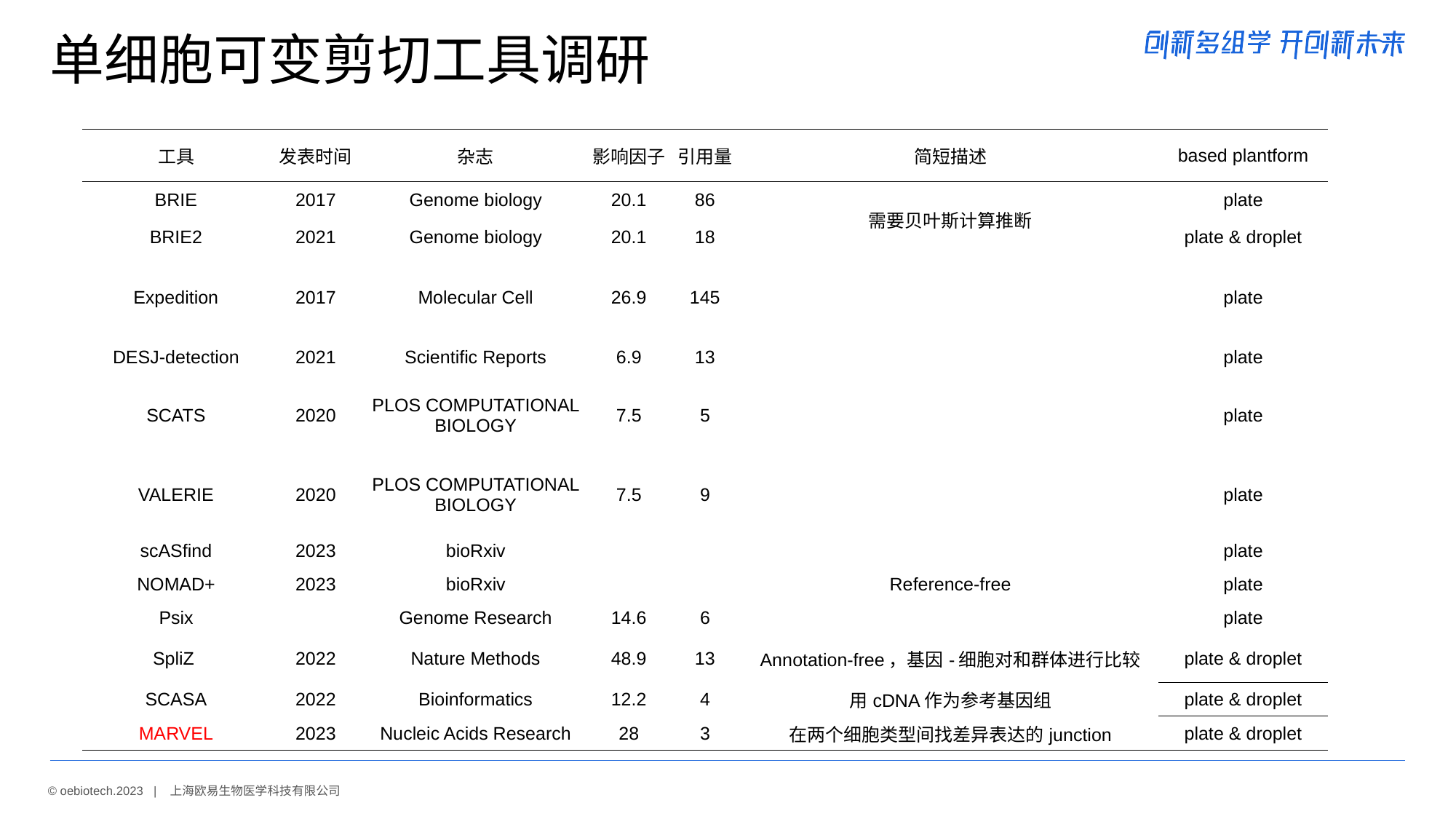

单细胞可变剪切工具调研
| 工具 | 发表时间 | 杂志 | 影响因子 | 引用量 | 简短描述 | based plantform |
| --- | --- | --- | --- | --- | --- | --- |
| BRIE | 2017 | Genome biology | 20.1 | 86 | 需要贝叶斯计算推断 | plate |
| BRIE2 | 2021 | Genome biology | 20.1 | 18 |  | plate & droplet |
| Expedition | 2017 | Molecular Cell | 26.9 | 145 |  | plate |
| DESJ-detection | 2021 | Scientific Reports | 6.9 | 13 |  | plate |
| SCATS | 2020 | PLOS COMPUTATIONAL BIOLOGY | 7.5 | 5 |  | plate |
| VALERIE | 2020 | PLOS COMPUTATIONAL BIOLOGY | 7.5 | 9 |  | plate |
| scASfind | 2023 | bioRxiv |  |  |  | plate |
| NOMAD+ | 2023 | bioRxiv |  |  | Reference-free | plate |
| Psix |  | Genome Research | 14.6 | 6 |  | plate |
| SpliZ | 2022 | Nature Methods | 48.9 | 13 | Annotation-free，基因-细胞对和群体进行比较 | plate & droplet |
| SCASA | 2022 | Bioinformatics | 12.2 | 4 | 用cDNA作为参考基因组 | plate & droplet |
| MARVEL | 2023 | Nucleic Acids Research | 28 | 3 | 在两个细胞类型间找差异表达的junction | plate & droplet |